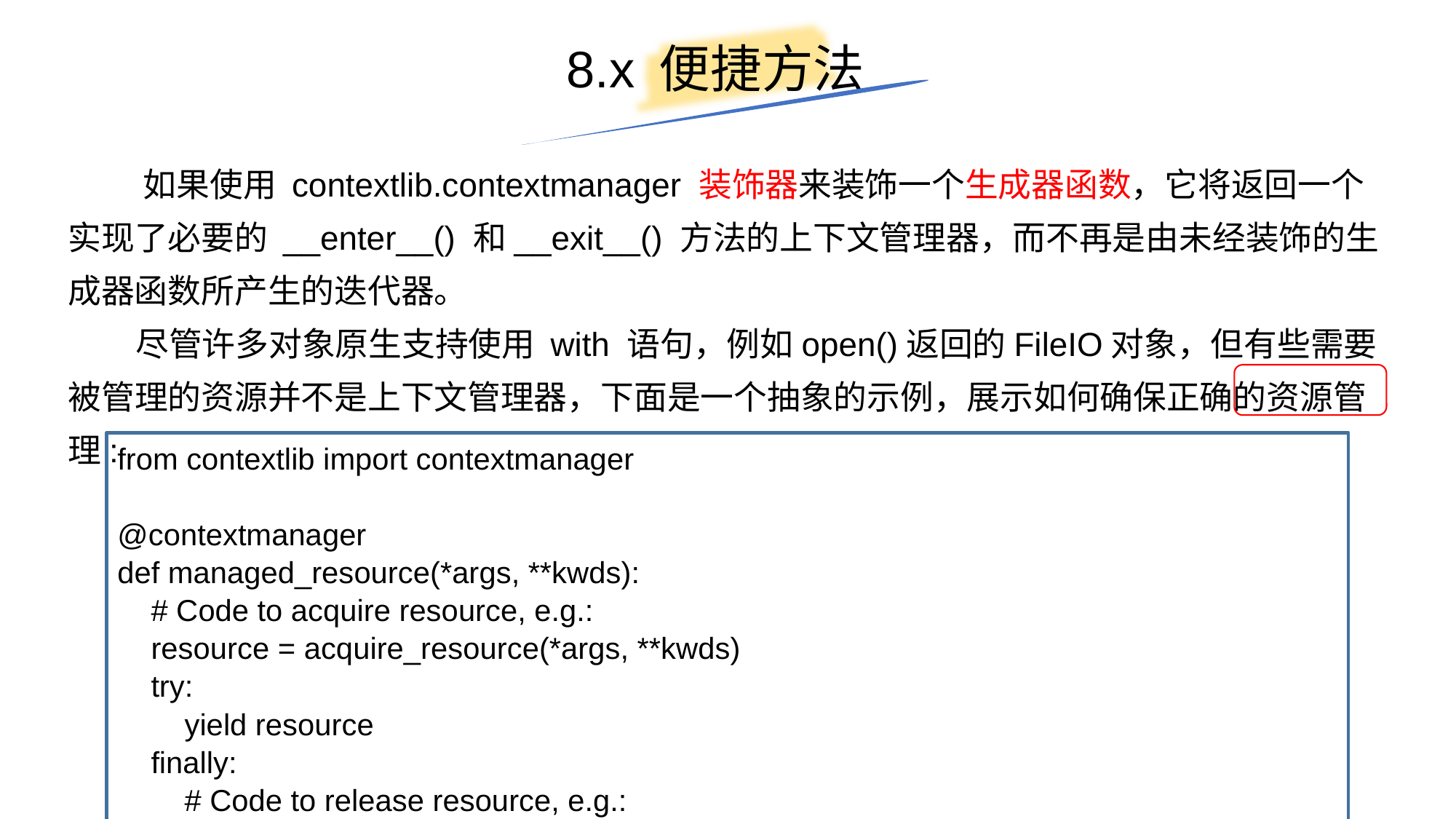

# 8.x 便捷方法

         如果使用 contextlib.contextmanager 装饰器来装饰一个生成器函数，它将返回一个实现了必要的 __enter__() 和__exit__() 方法的上下文管理器，而不再是由未经装饰的生成器函数所产生的迭代器。
        尽管许多对象原生支持使用 with 语句，例如open()返回的FileIO对象，但有些需要被管理的资源并不是上下文管理器，下面是一个抽象的示例，展示如何确保正确的资源管理:

from contextlib import contextmanager

@contextmanager
def managed_resource(*args, **kwds):
    # Code to acquire resource, e.g.:
    resource = acquire_resource(*args, **kwds)
    try:
        yield resource
    finally:
        # Code to release resource, e.g.:
        release_resource(resource)

>>> with managed_resource(timeout=3600) as resource:
...     # Resource is released at the end of this block,
...     # even if code in the block raises an exception